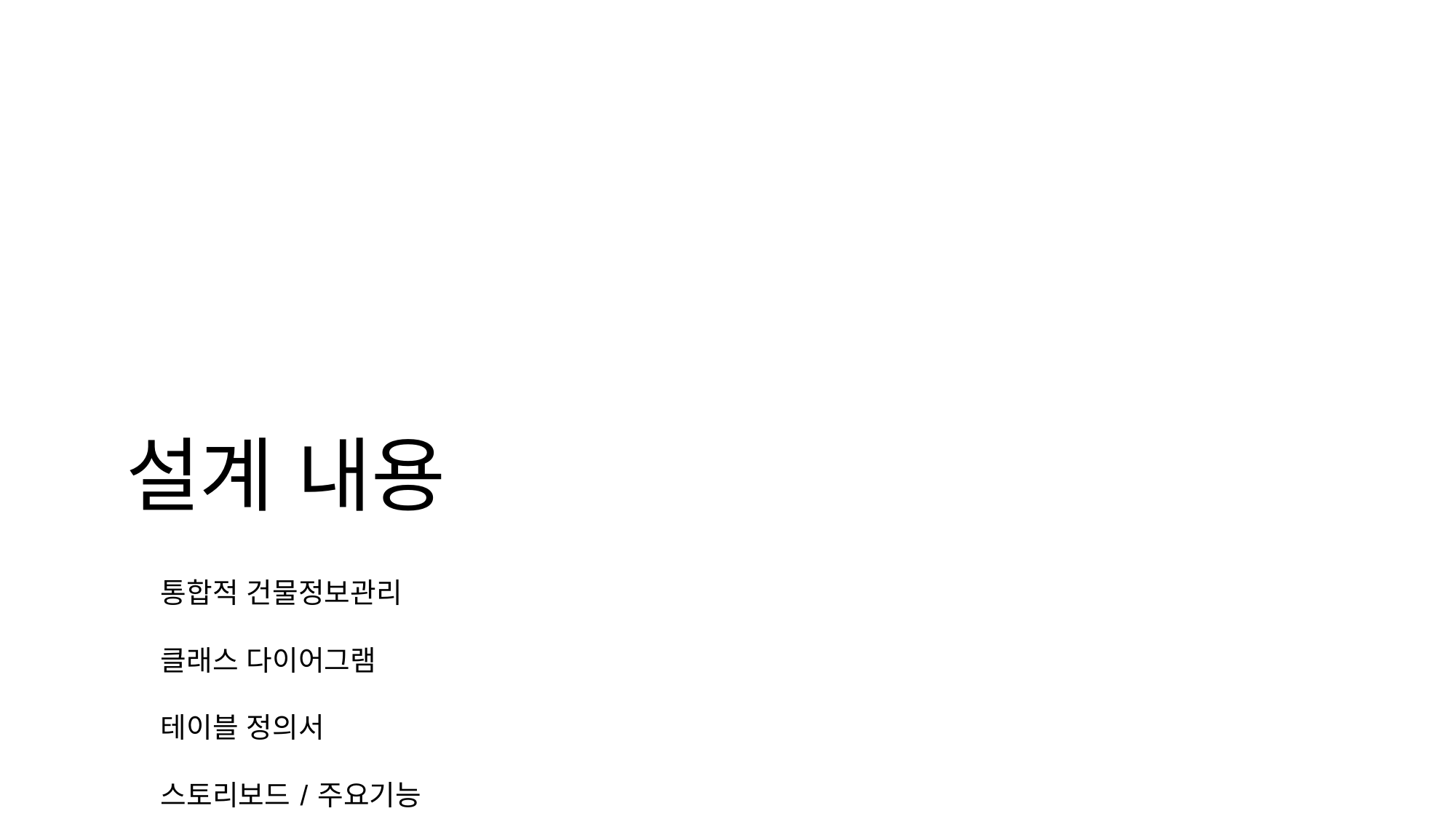

# 설계 내용

통합적 건물정보관리
클래스 다이어그램
테이블 정의서
스토리보드 / 주요기능